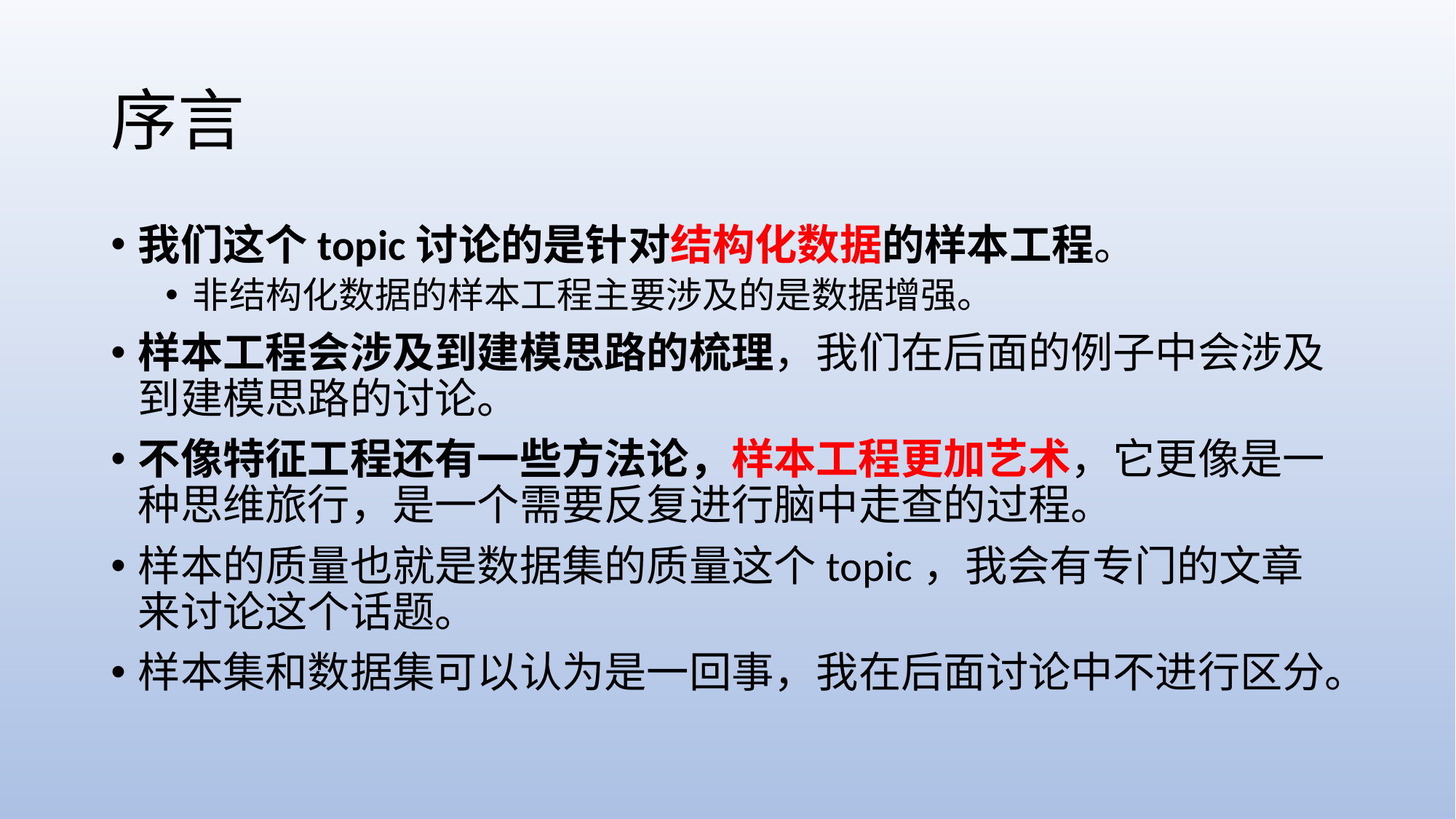

# 序言
我们这个topic讨论的是针对结构化数据的样本工程。
非结构化数据的样本工程主要涉及的是数据增强。
样本工程会涉及到建模思路的梳理，我们在后面的例子中会涉及到建模思路的讨论。
不像特征工程还有一些方法论，样本工程更加艺术，它更像是一种思维旅行，是一个需要反复进行脑中走查的过程。
样本的质量也就是数据集的质量这个topic，我会有专门的文章来讨论这个话题。
样本集和数据集可以认为是一回事，我在后面讨论中不进行区分。